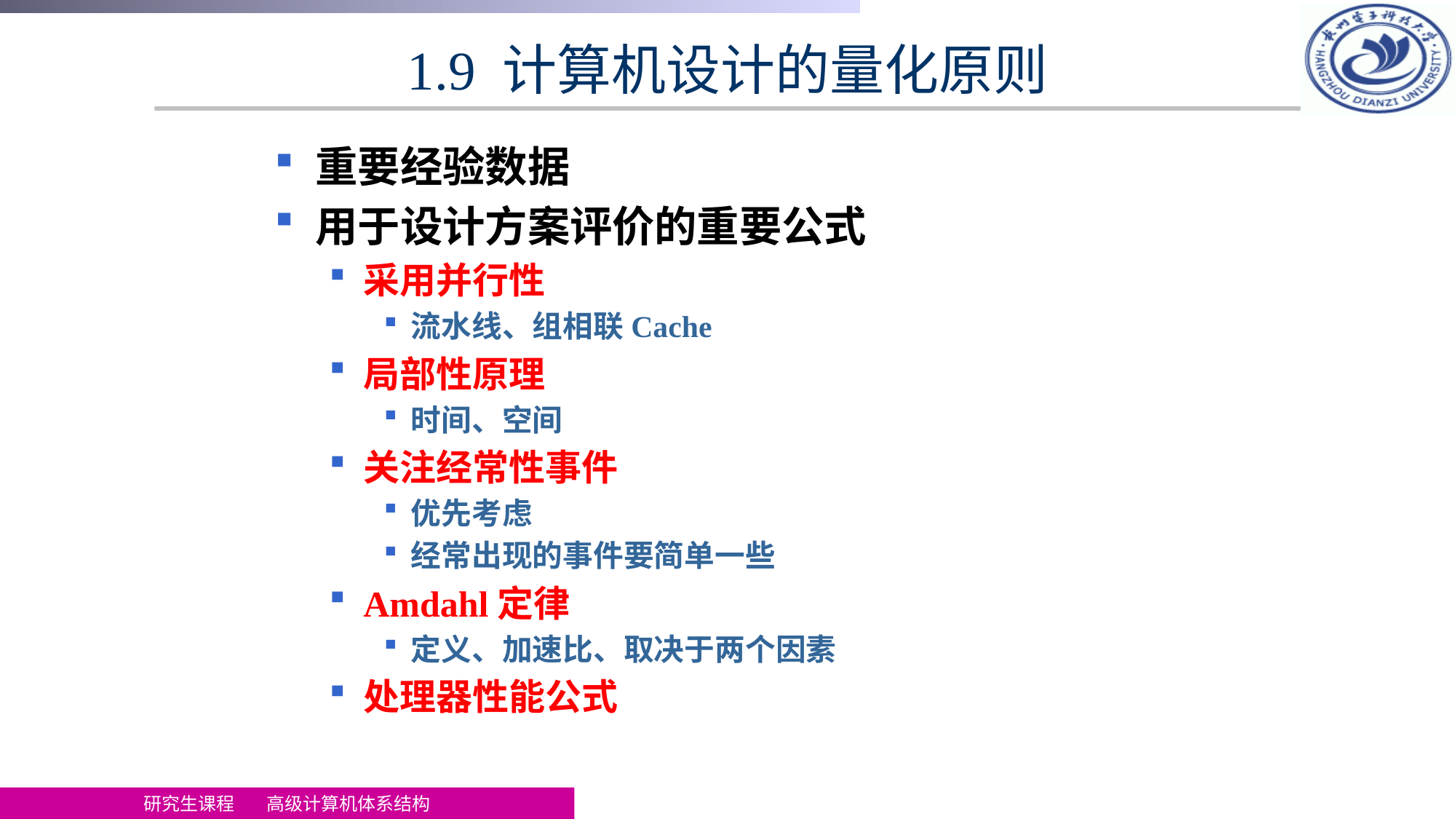

# 1.9 计算机设计的量化原则
重要经验数据
用于设计方案评价的重要公式
采用并行性
流水线、组相联Cache
局部性原理
时间、空间
关注经常性事件
优先考虑
经常出现的事件要简单一些
Amdahl定律
定义、加速比、取决于两个因素
处理器性能公式